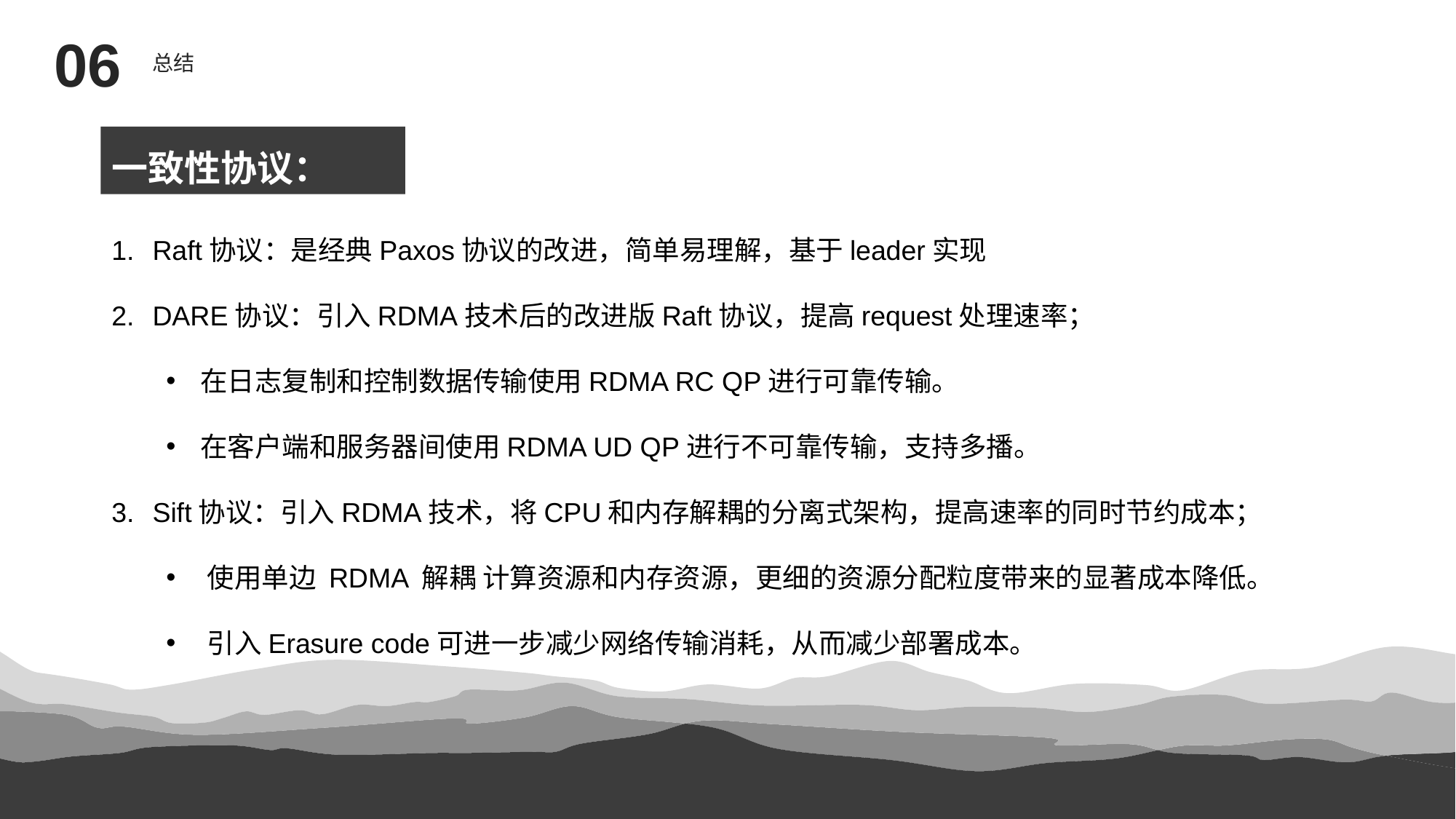

06
总结
一致性协议：
Raft协议：是经典Paxos协议的改进，简单易理解，基于leader实现
DARE协议：引入RDMA技术后的改进版Raft协议，提高request处理速率；
在日志复制和控制数据传输使用RDMA RC QP进行可靠传输。
在客户端和服务器间使用RDMA UD QP进行不可靠传输，支持多播。
Sift协议：引入RDMA技术，将CPU和内存解耦的分离式架构，提高速率的同时节约成本；
使用单边 RDMA 解耦 计算资源和内存资源，更细的资源分配粒度带来的显著成本降低。
引入Erasure code可进一步减少网络传输消耗，从而减少部署成本。